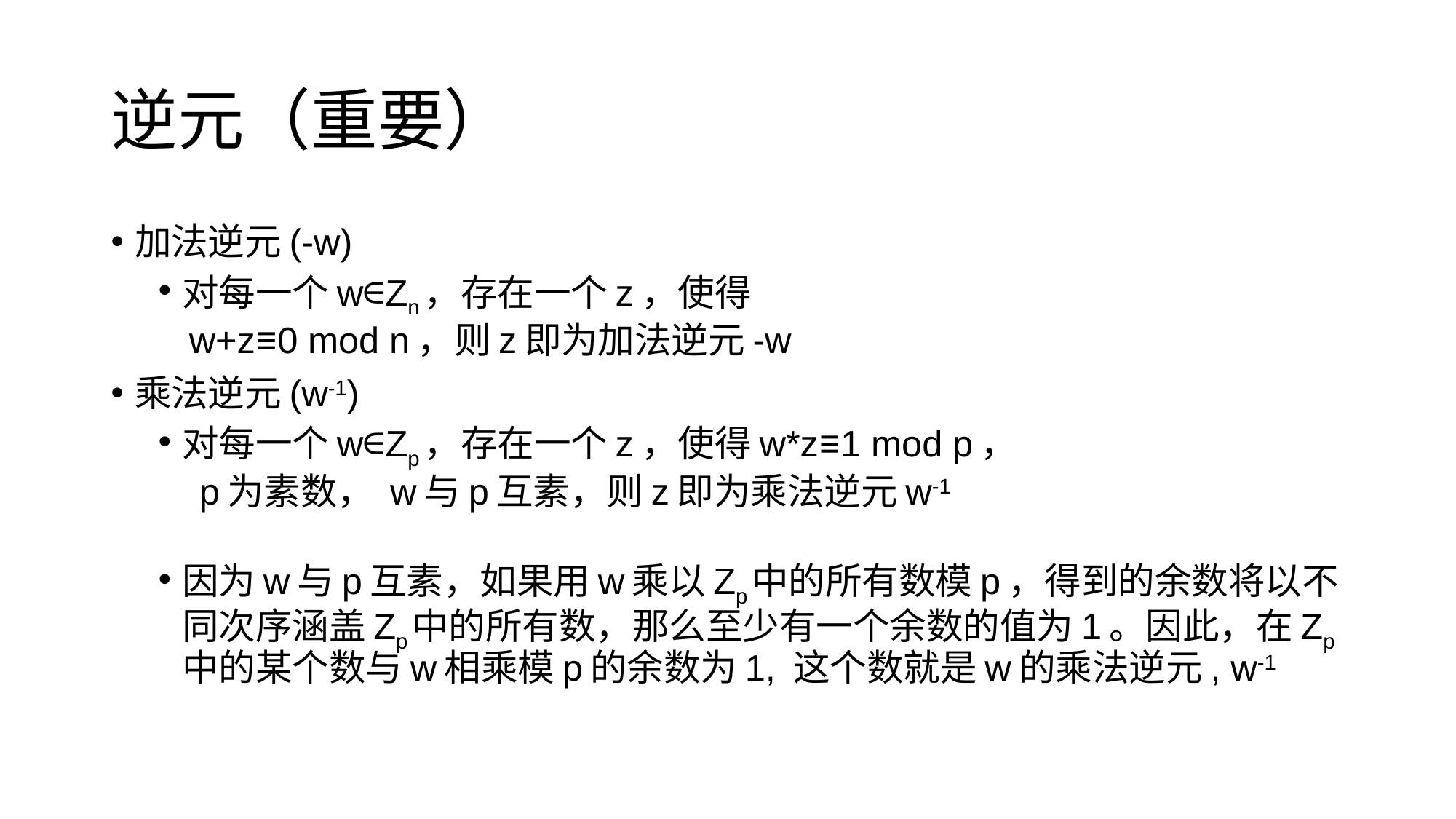

# 逆元（重要）
加法逆元(-w)
对每一个w∈Zn，存在一个z，使得
   w+z≡0 mod n，则z即为加法逆元-w
乘法逆元(w-1)
对每一个w∈Zp，存在一个z，使得w*z≡1 mod p，
    p为素数， w与p互素，则z即为乘法逆元w-1

因为w与p互素，如果用w乘以Zp中的所有数模p，得到的余数将以不同次序涵盖Zp中的所有数，那么至少有一个余数的值为1。因此，在Zp中的某个数与w相乘模p的余数为1, 这个数就是w的乘法逆元, w-1